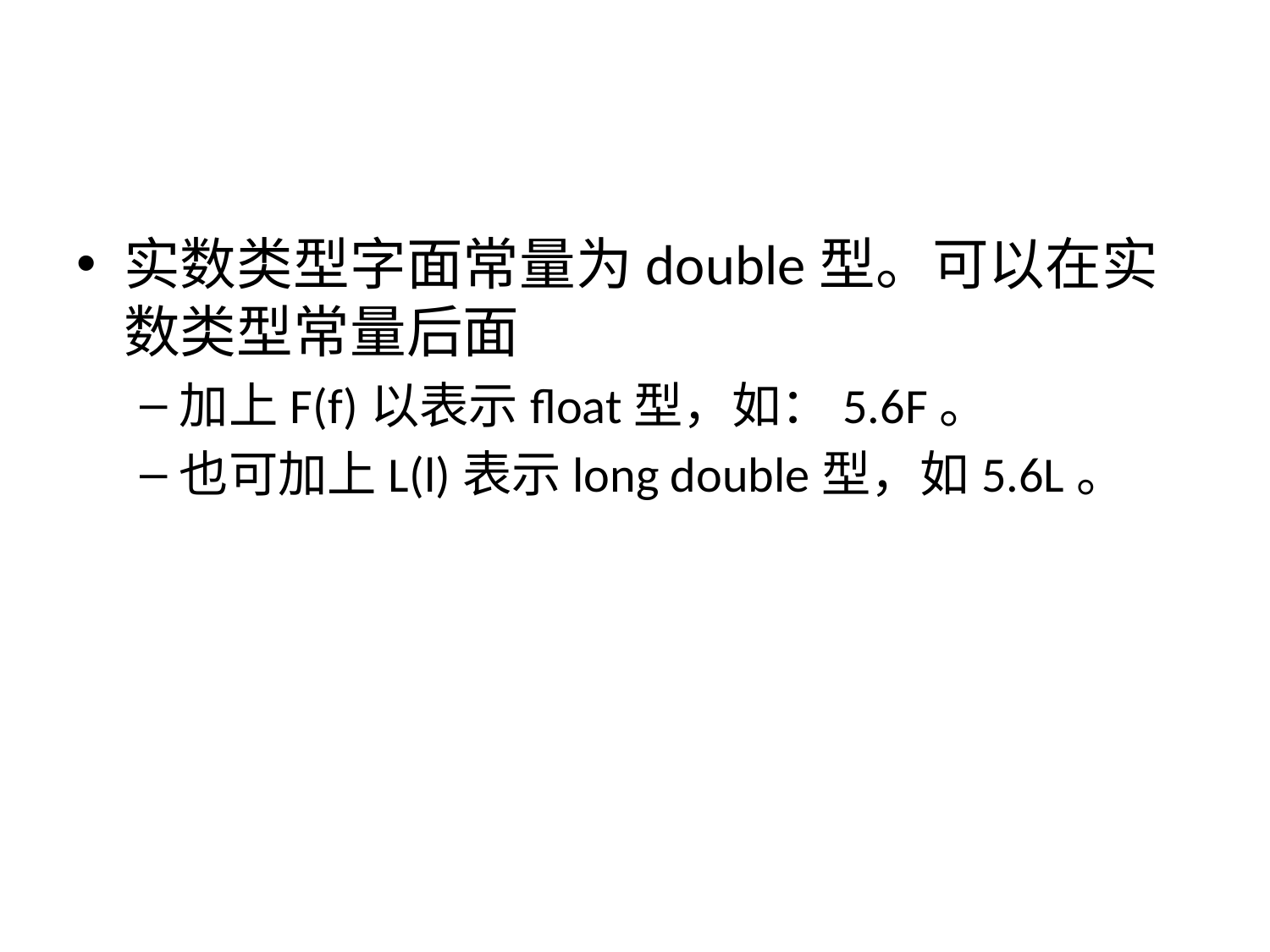

#
实数类型字面常量为double型。可以在实数类型常量后面
加上F(f)以表示float型，如：5.6F。
也可加上L(l)表示long double型，如5.6L。